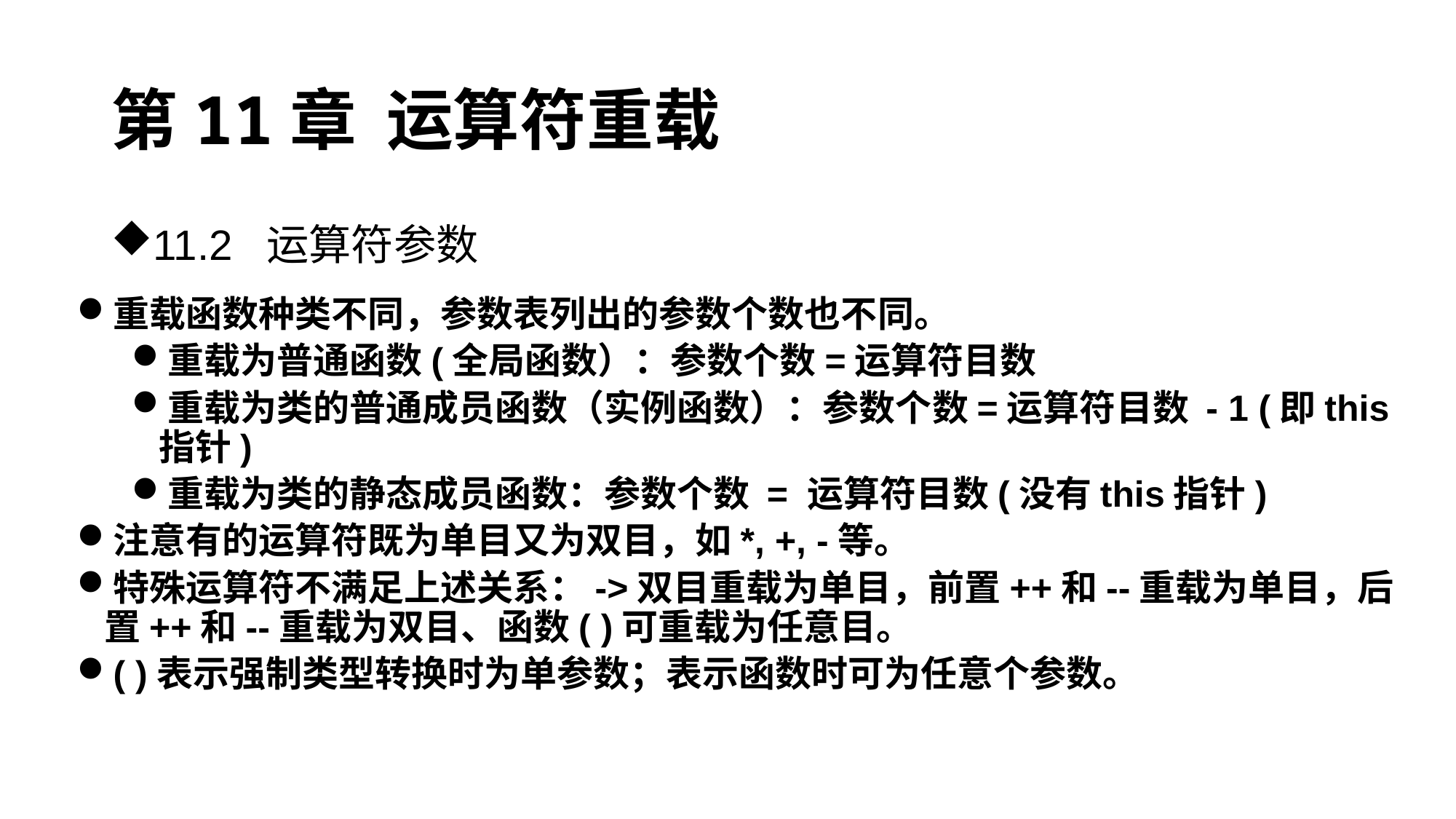

# 第11章  运算符重载
11.2  运算符参数
重载函数种类不同，参数表列出的参数个数也不同。
重载为普通函数(全局函数）：参数个数=运算符目数
重载为类的普通成员函数（实例函数）：参数个数=运算符目数 - 1 (即this指针)
重载为类的静态成员函数：参数个数 = 运算符目数(没有this指针)
注意有的运算符既为单目又为双目，如*, +, -等。
特殊运算符不满足上述关系：->双目重载为单目，前置++和--重载为单目，后置++和--重载为双目、函数( )可重载为任意目。
( )表示强制类型转换时为单参数；表示函数时可为任意个参数。